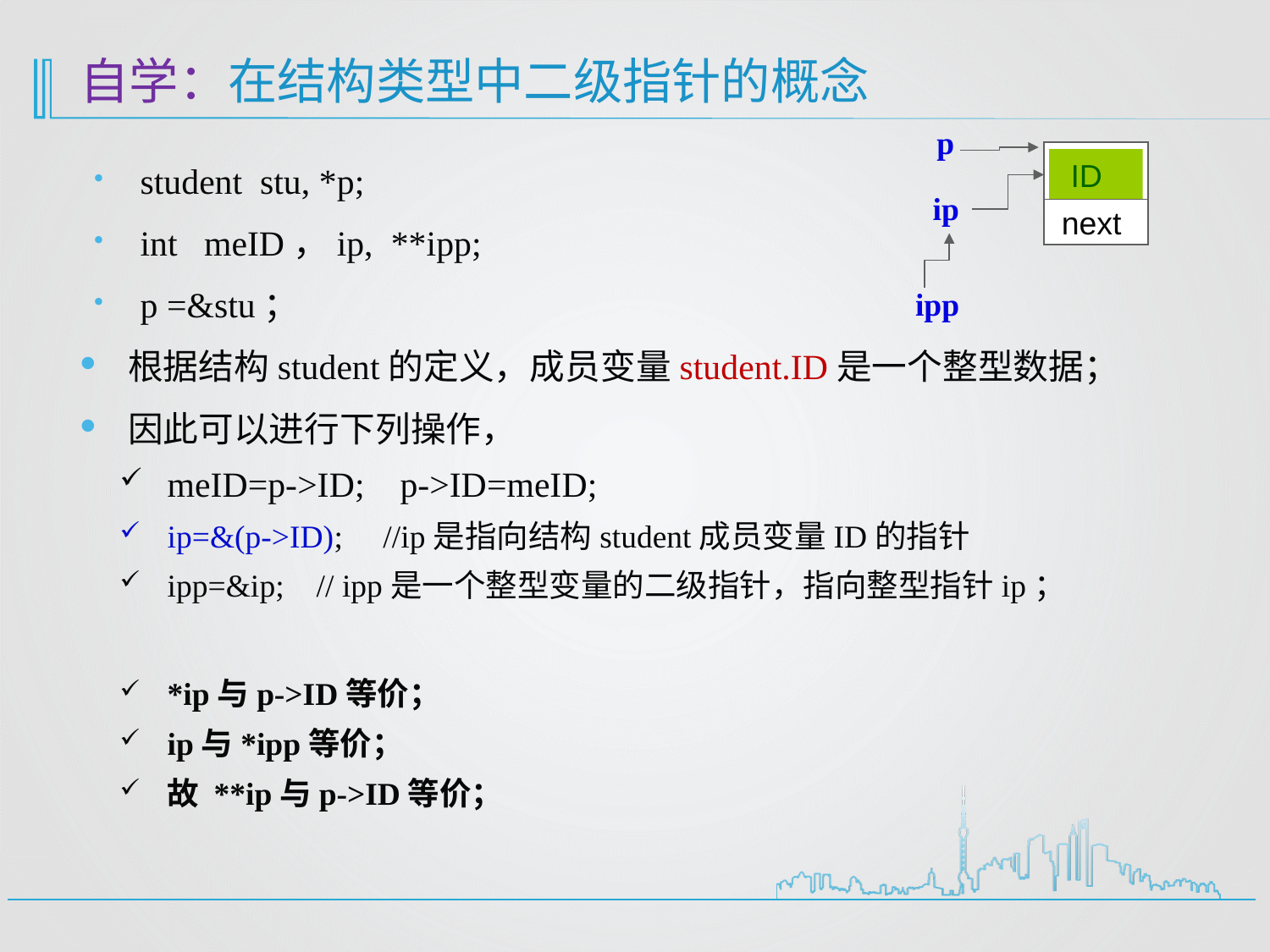

# 自学：在结构类型中二级指针的概念
p

 ID
next
ip
ipp
student  stu, *p;
int   meID，ip,  **ipp;
p =&stu；
根据结构student的定义，成员变量student.ID是一个整型数据；
因此可以进行下列操作，
meID=p->ID;    p->ID=meID;
ip=&(p->ID);     //ip是指向结构student成员变量ID的指针
ipp=&ip;    // ipp是一个整型变量的二级指针，指向整型指针ip；

*ip与p->ID等价；
ip与*ipp等价；
故 **ip与p->ID等价；